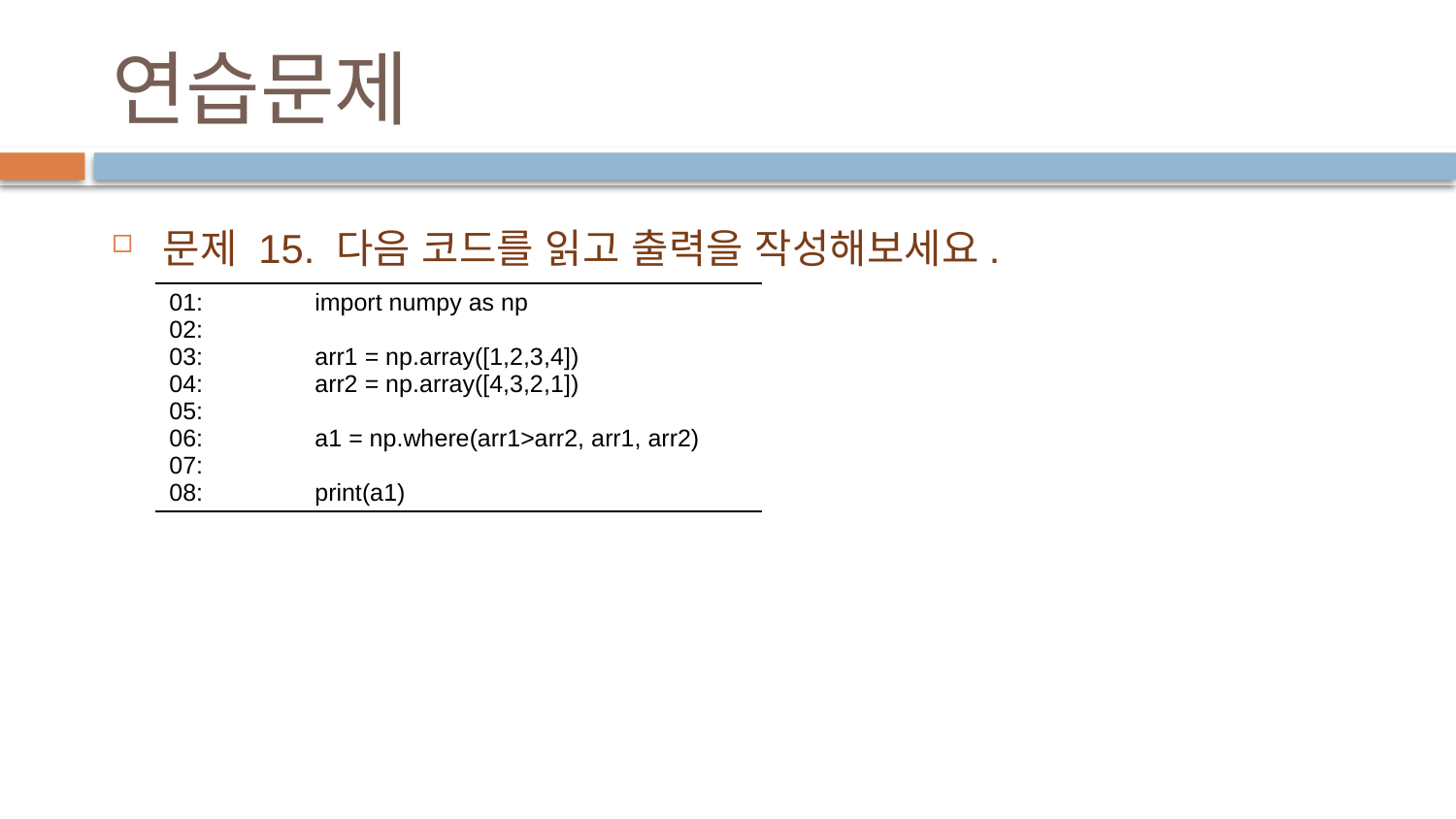

# 연습문제
문제 15. 다음 코드를 읽고 출력을 작성해보세요.
| 01: import numpy as np 02: 03: arr1 = np.array([1,2,3,4]) 04: arr2 = np.array([4,3,2,1]) 05: 06: a1 = np.where(arr1>arr2, arr1, arr2) 07: 08: print(a1) |
| --- |